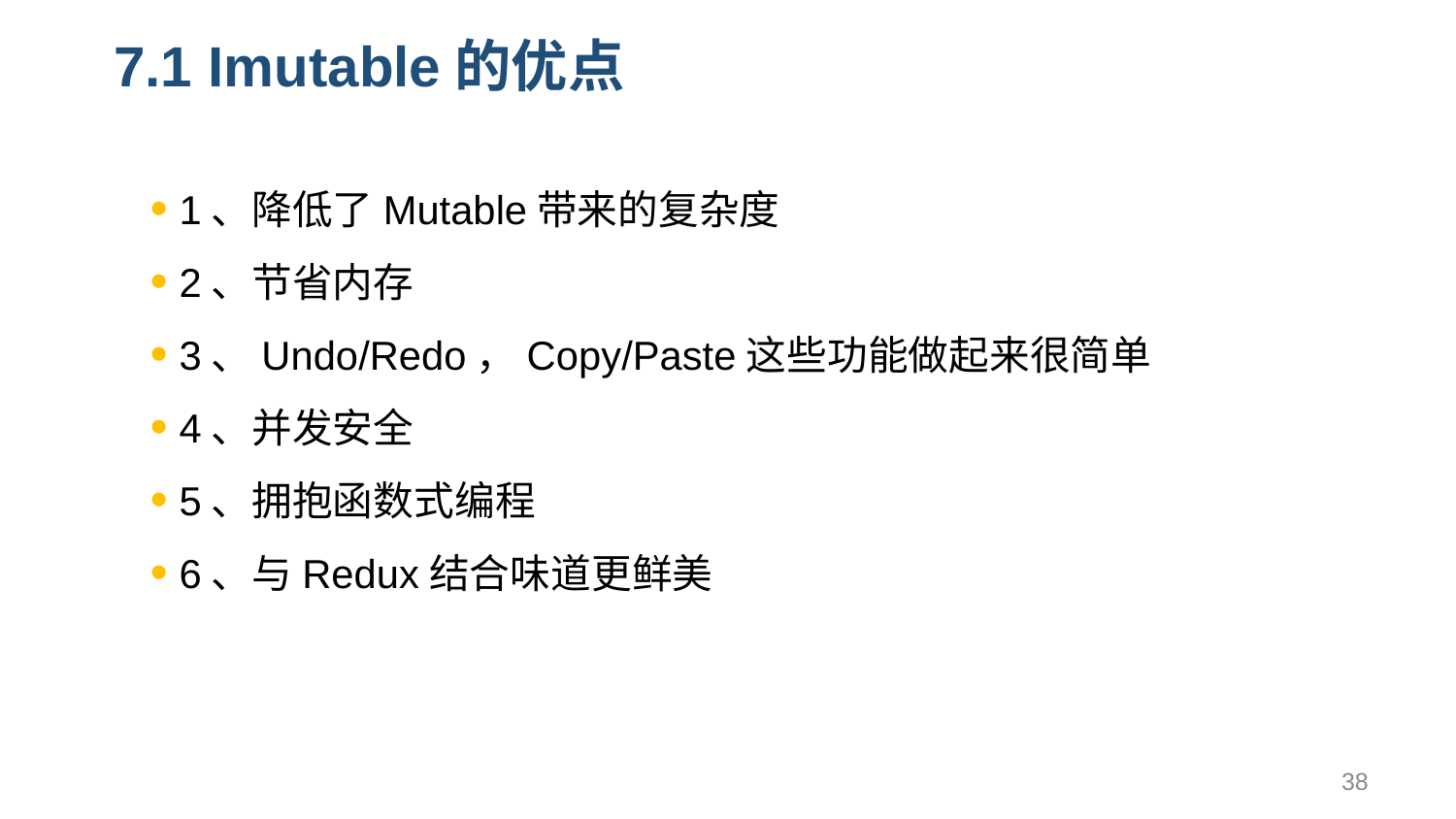

# 7.1 Imutable的优点
1、降低了Mutable带来的复杂度
2、节省内存
3、Undo/Redo，Copy/Paste这些功能做起来很简单
4、并发安全
5、拥抱函数式编程
6、与Redux结合味道更鲜美
38